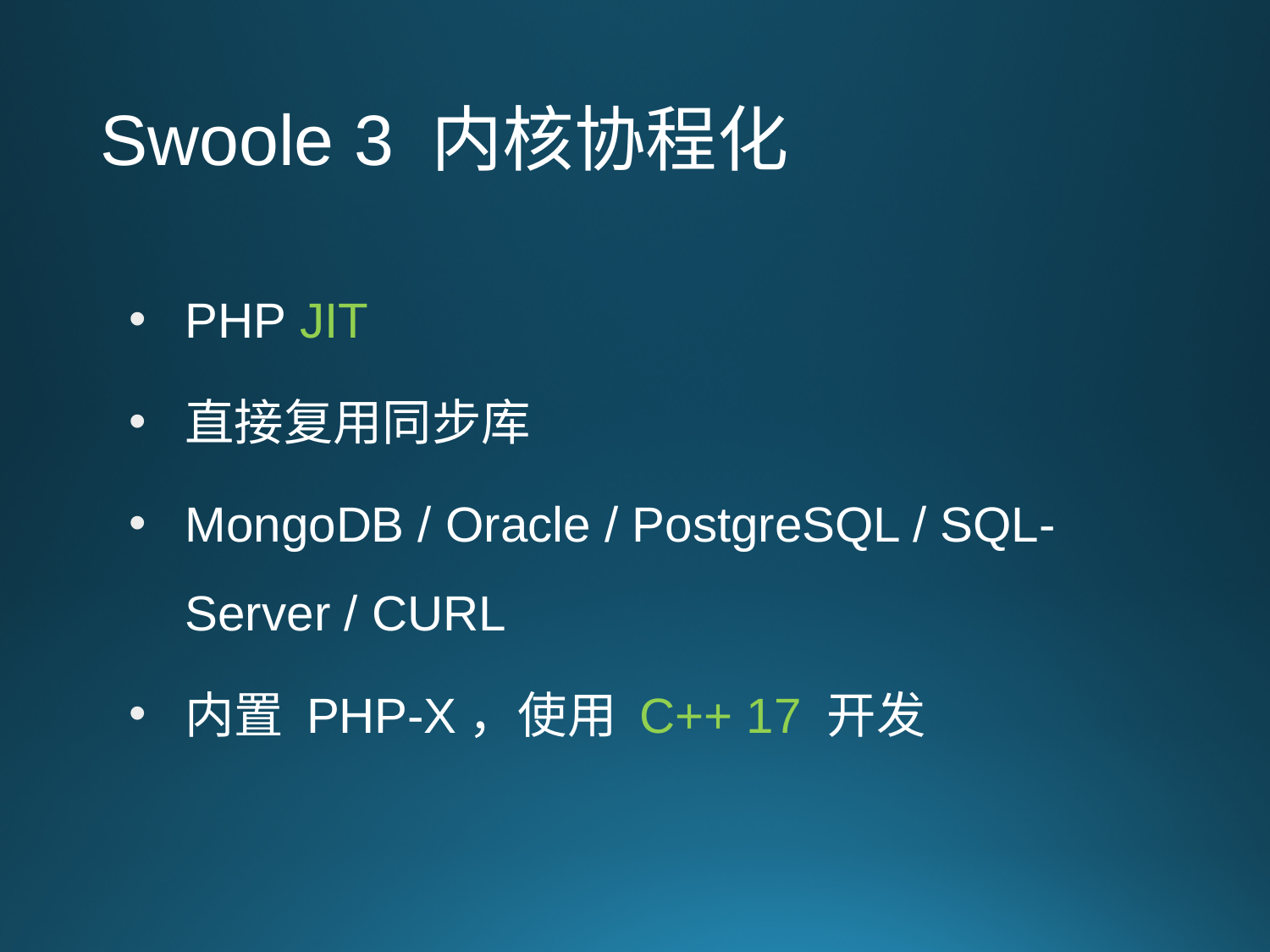

# Swoole 3 内核协程化
PHP JIT
直接复用同步库
MongoDB / Oracle / PostgreSQL / SQL-Server / CURL
内置 PHP-X，使用 C++ 17 开发